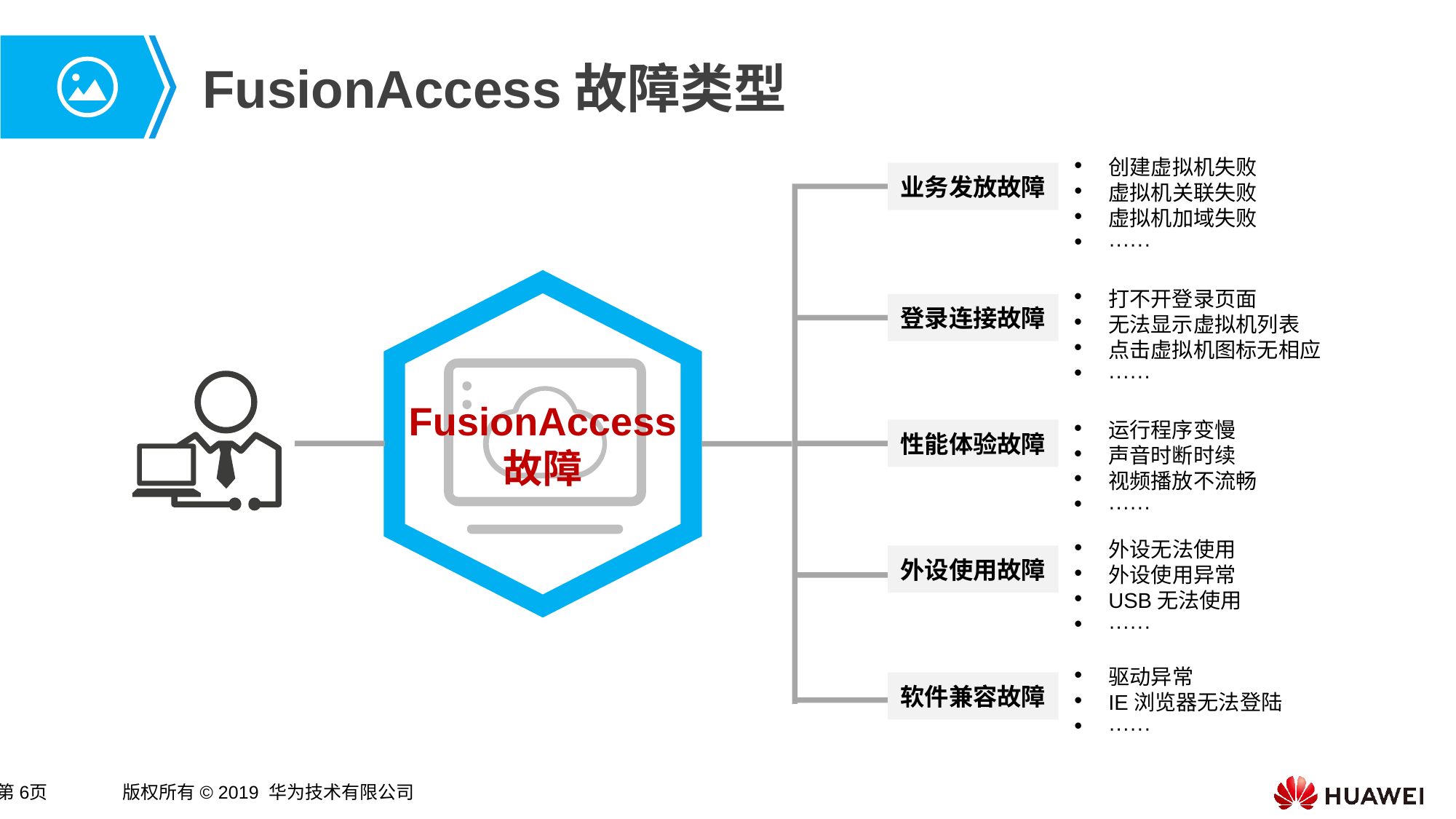

# FusionAccess故障类型
创建虚拟机失败
虚拟机关联失败
虚拟机加域失败
······
业务发放故障

打不开登录页面
无法显示虚拟机列表
点击虚拟机图标无相应
······
FusionAccess
故障
登录连接故障

运行程序变慢
声音时断时续
视频播放不流畅
······
性能体验故障

外设无法使用
外设使用异常
USB无法使用
······
外设使用故障

驱动异常
IE浏览器无法登陆
······

软件兼容故障